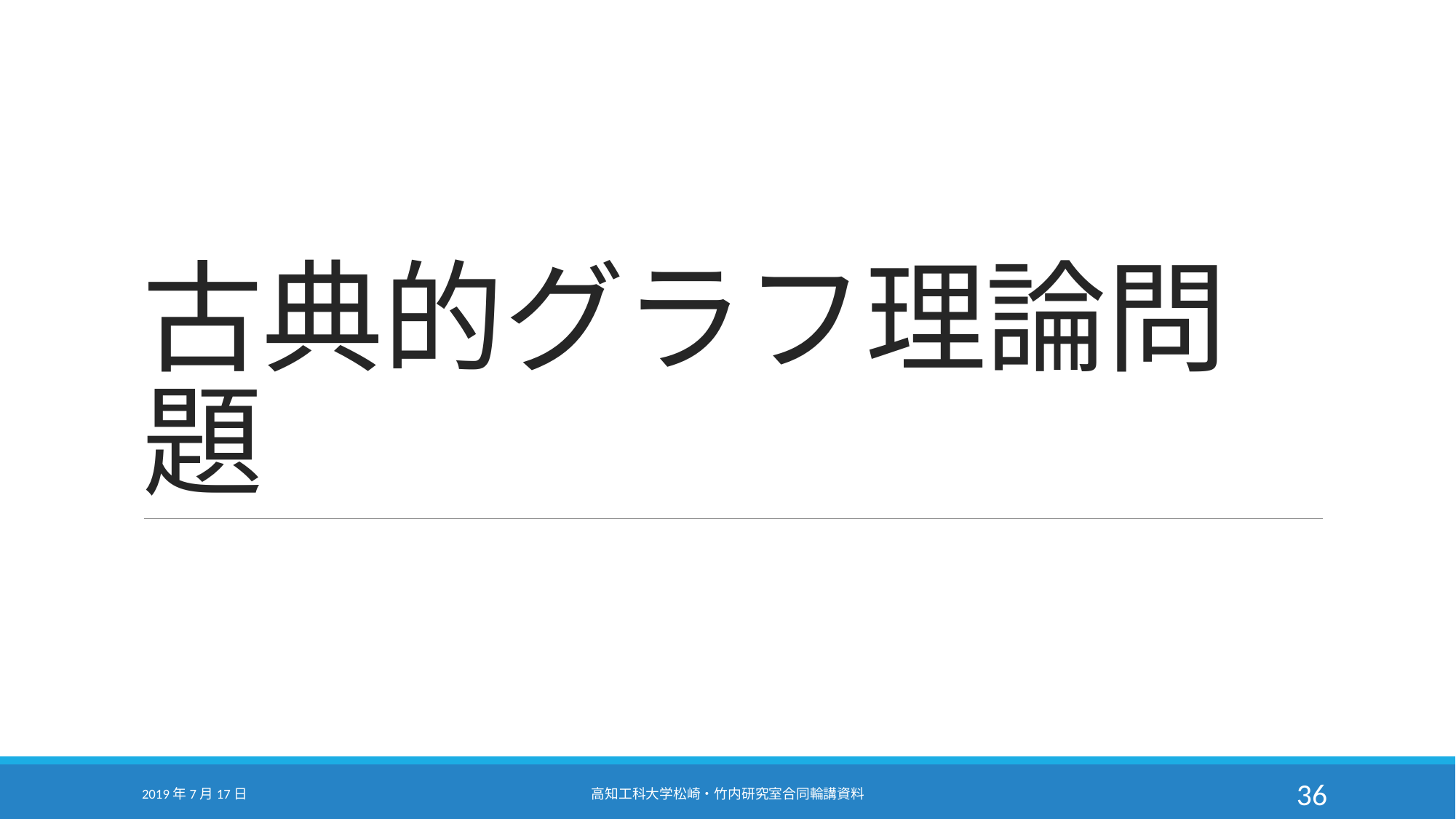

# 古典的グラフ理論問題

2019年7月17日
高知工科大学松崎・竹内研究室合同輪講資料
36